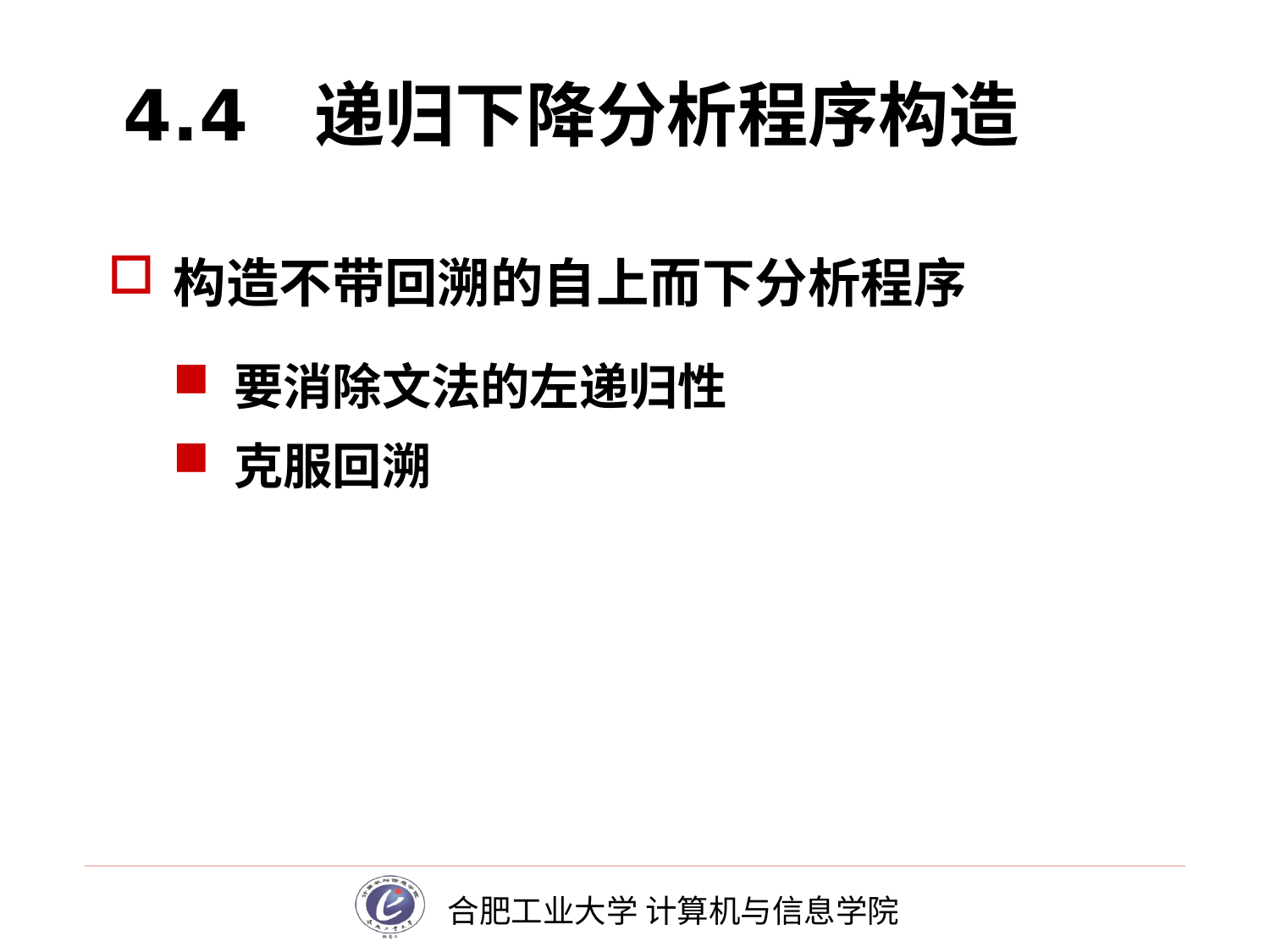

# 4.4  递归下降分析程序构造
构造不带回溯的自上而下分析程序
要消除文法的左递归性
克服回溯